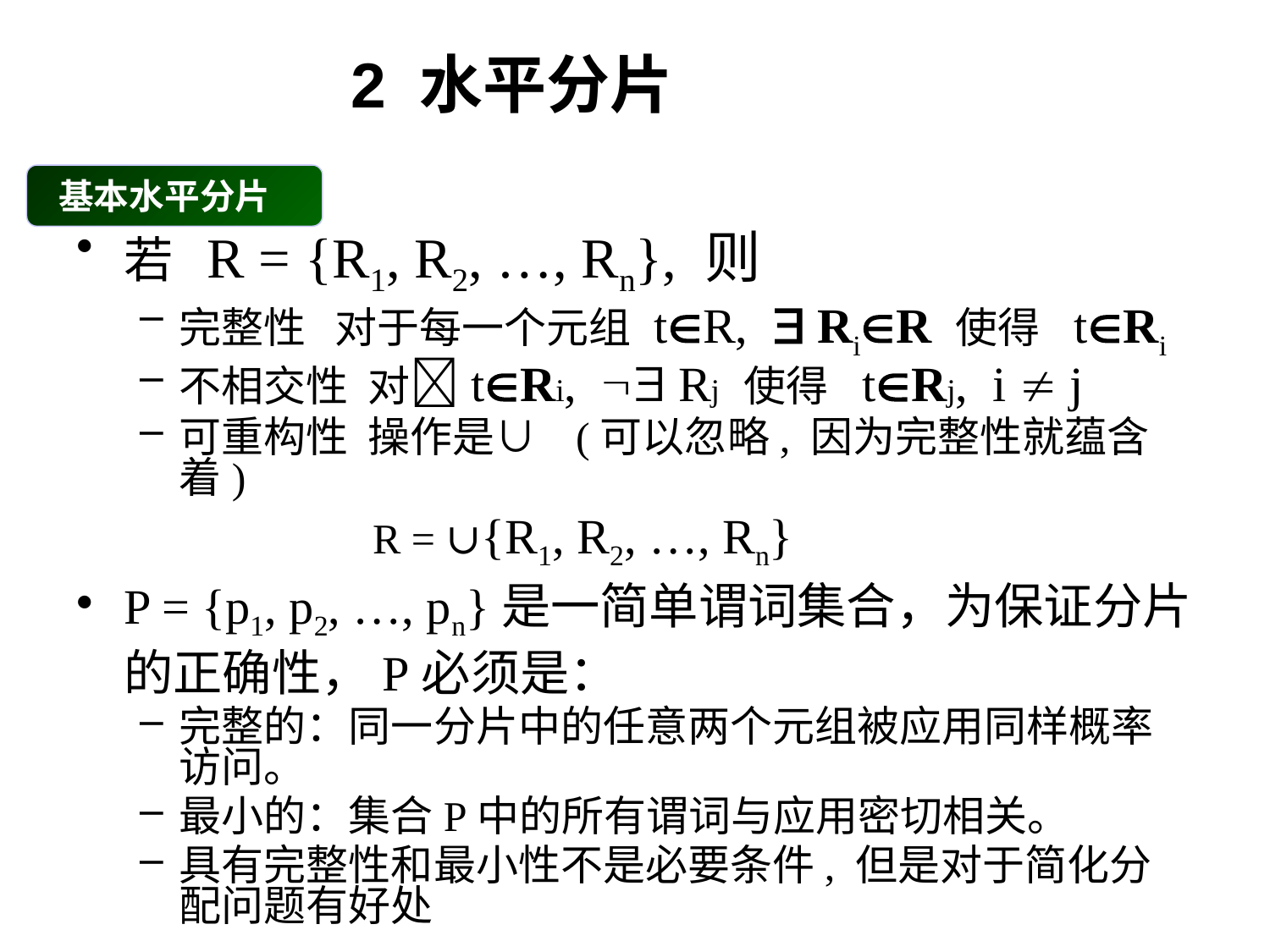

2 水平分片

 基本水平分片
若  R = {R1, R2, …, Rn}, 则
完整性   对于每一个元组 t∈R,  ∃ Ri∈R 使得  t∈Ri
不相交性  对∀t∈Ri,  ¬∃ Rj 使得  t∈Rj,  i ≠ j
可重构性  操作是∪   (可以忽略, 因为完整性就蕴含着)
                      R = ∪{R1, R2, …, Rn}
P = {p1, p2, …, pn}是一简单谓词集合，为保证分片的正确性，P必须是：
完整的：同一分片中的任意两个元组被应用同样概率访问。
最小的：集合P中的所有谓词与应用密切相关。
具有完整性和最小性不是必要条件, 但是对于简化分配问题有好处